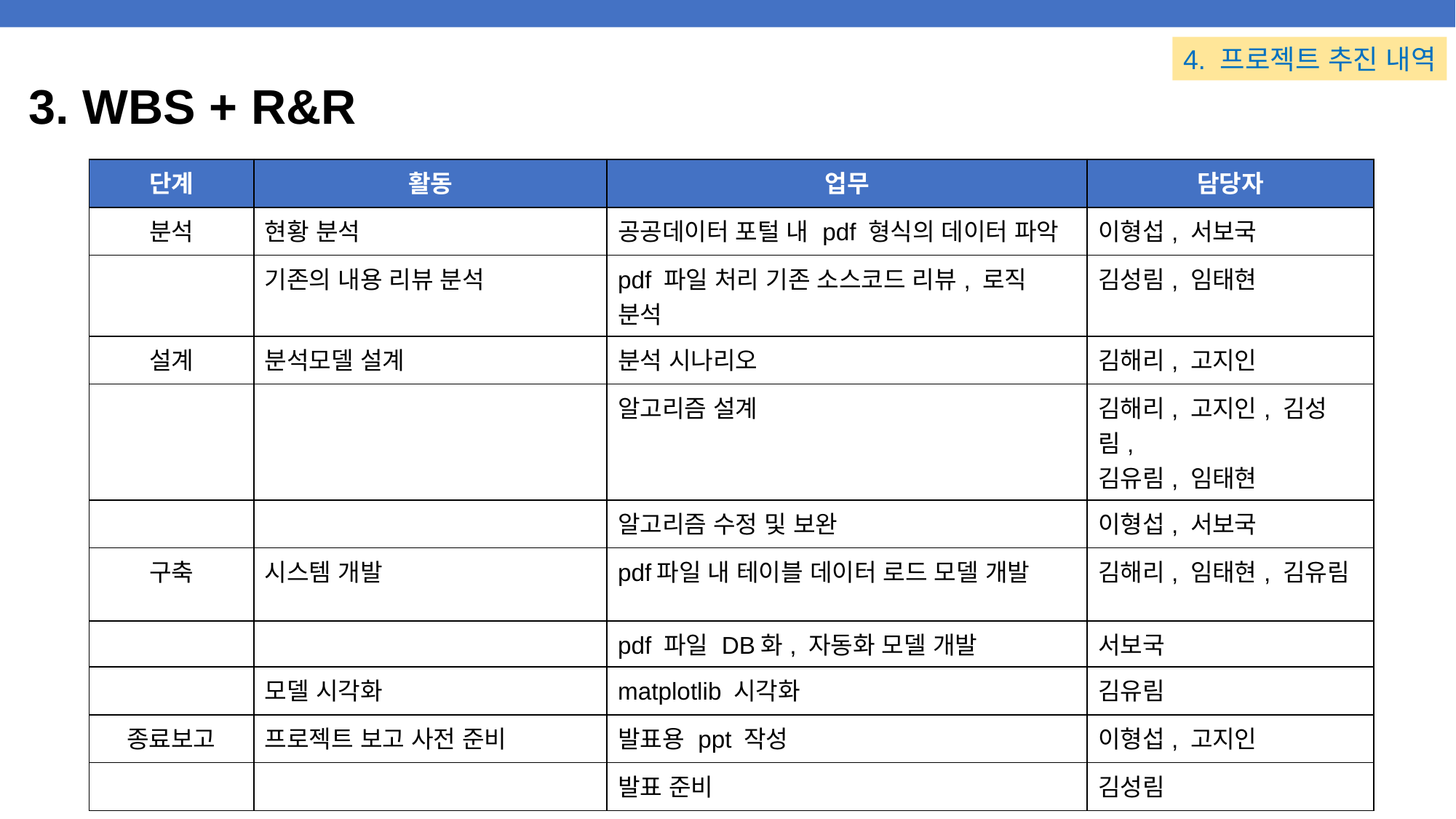

4. 프로젝트 추진 내역
# 3. WBS + R&R
| 단계 | 활동 | 업무 | 담당자 |
| --- | --- | --- | --- |
| 분석 | 현황 분석 | 공공데이터 포털 내 pdf 형식의 데이터 파악 | 이형섭, 서보국 |
|  | 기존의 내용 리뷰 분석 | pdf 파일 처리 기존 소스코드 리뷰, 로직 분석 | 김성림, 임태현 |
| 설계 | 분석모델 설계 | 분석 시나리오 | 김해리, 고지인 |
|  |  | 알고리즘 설계 | 김해리, 고지인, 김성림, 김유림, 임태현 |
|  |  | 알고리즘 수정 및 보완 | 이형섭, 서보국 |
| 구축 | 시스템 개발 | pdf파일 내 테이블 데이터 로드 모델 개발 | 김해리, 임태현, 김유림 |
|  |  | pdf 파일 DB화, 자동화 모델 개발 | 서보국 |
|  | 모델 시각화 | matplotlib 시각화 | 김유림 |
| 종료보고 | 프로젝트 보고 사전 준비 | 발표용 ppt 작성 | 이형섭, 고지인 |
|  |  | 발표 준비 | 김성림 |
32